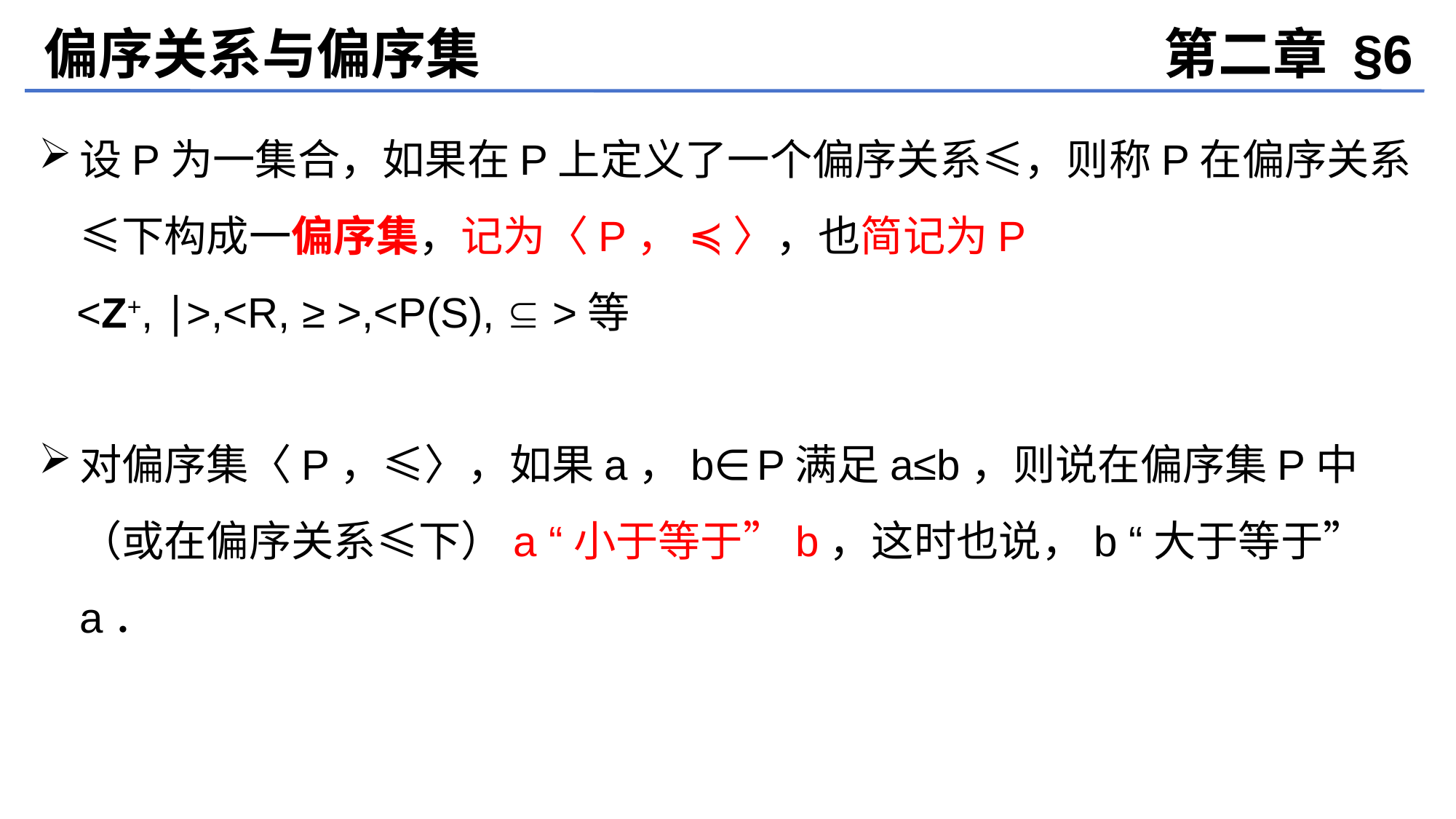

偏序关系与偏序集
第二章 §6
设P为一集合，如果在P上定义了一个偏序关系≤，则称P在偏序关系≤下构成一偏序集，记为〈P， ≼ 〉，也简记为P
   <Z+, ∣>,<R, ≥ >,<P(S), ⊆ >等

对偏序集〈P，≤〉，如果a，b∈P满足a≤b，则说在偏序集P中（或在偏序关系≤下）a “小于等于”b，这时也说，b “大于等于” a．